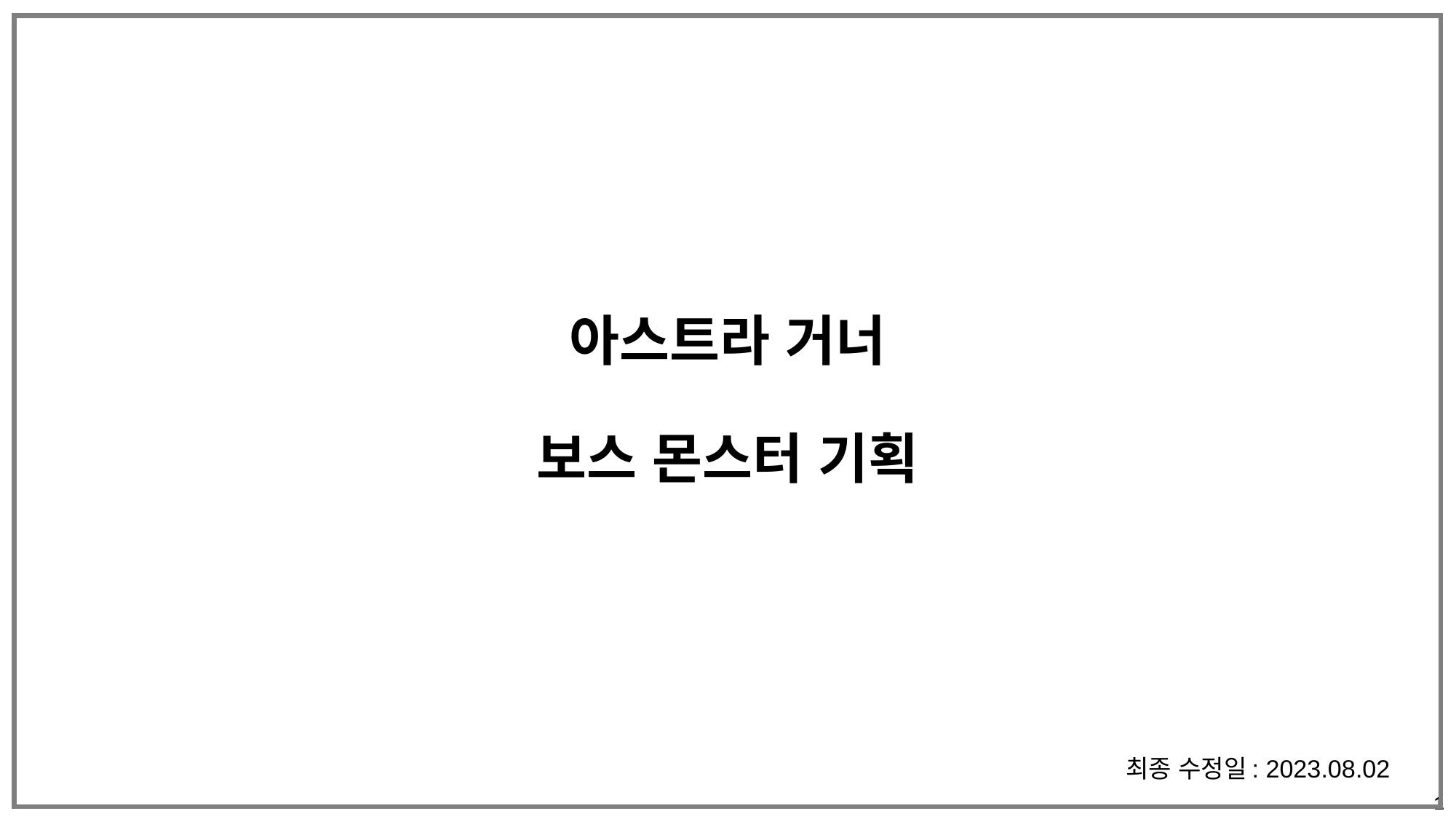

# 아스트라 거너 보스 몬스터 기획
최종 수정일: 2023.08.02